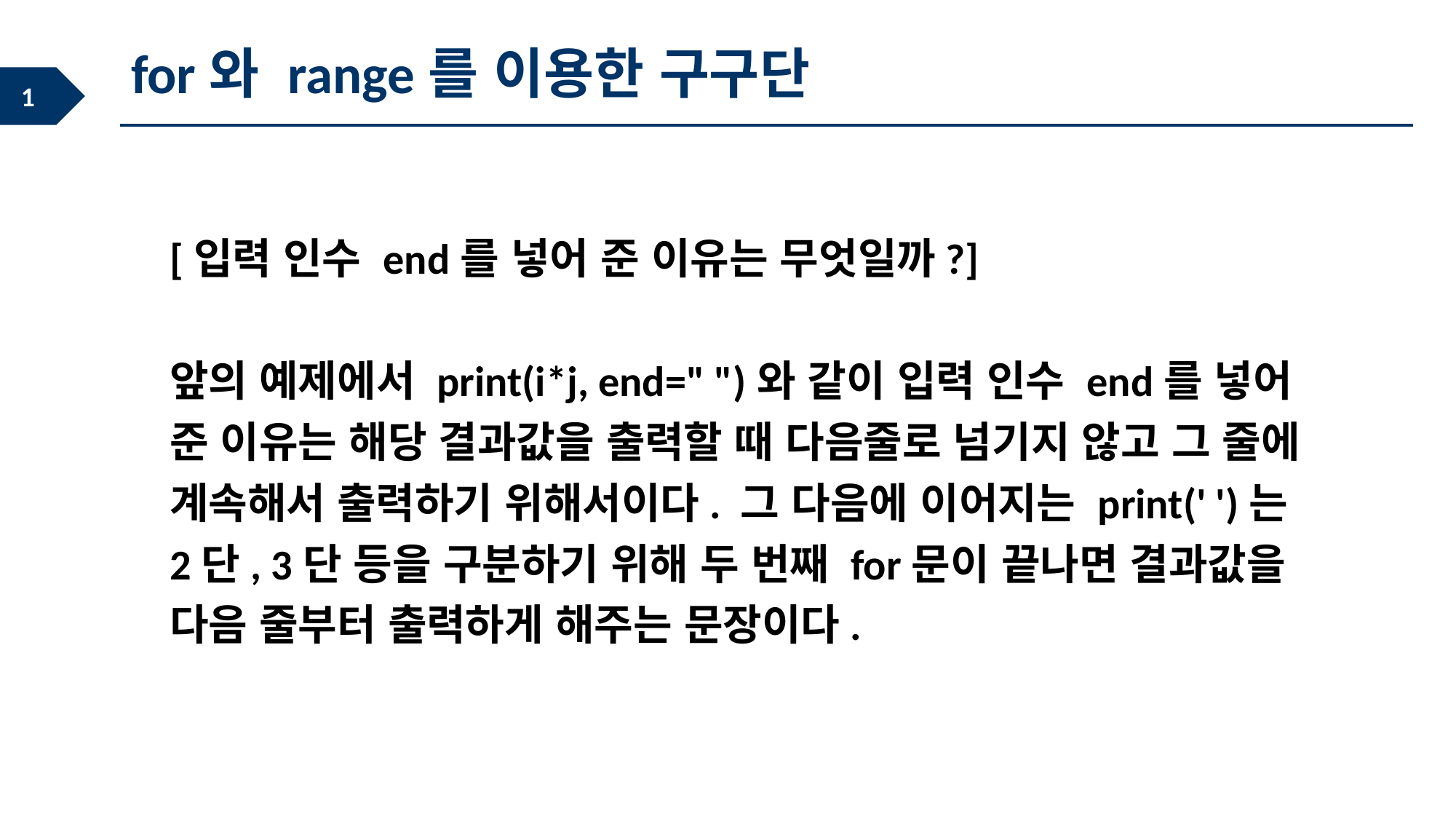

for와 range를 이용한 구구단
[입력 인수 end를 넣어 준 이유는 무엇일까?]

앞의 예제에서 print(i*j, end=" ")와 같이 입력 인수 end를 넣어 준 이유는 해당 결과값을 출력할 때 다음줄로 넘기지 않고 그 줄에 계속해서 출력하기 위해서이다. 그 다음에 이어지는 print(' ')는 2단, 3단 등을 구분하기 위해 두 번째 for문이 끝나면 결과값을 다음 줄부터 출력하게 해주는 문장이다.